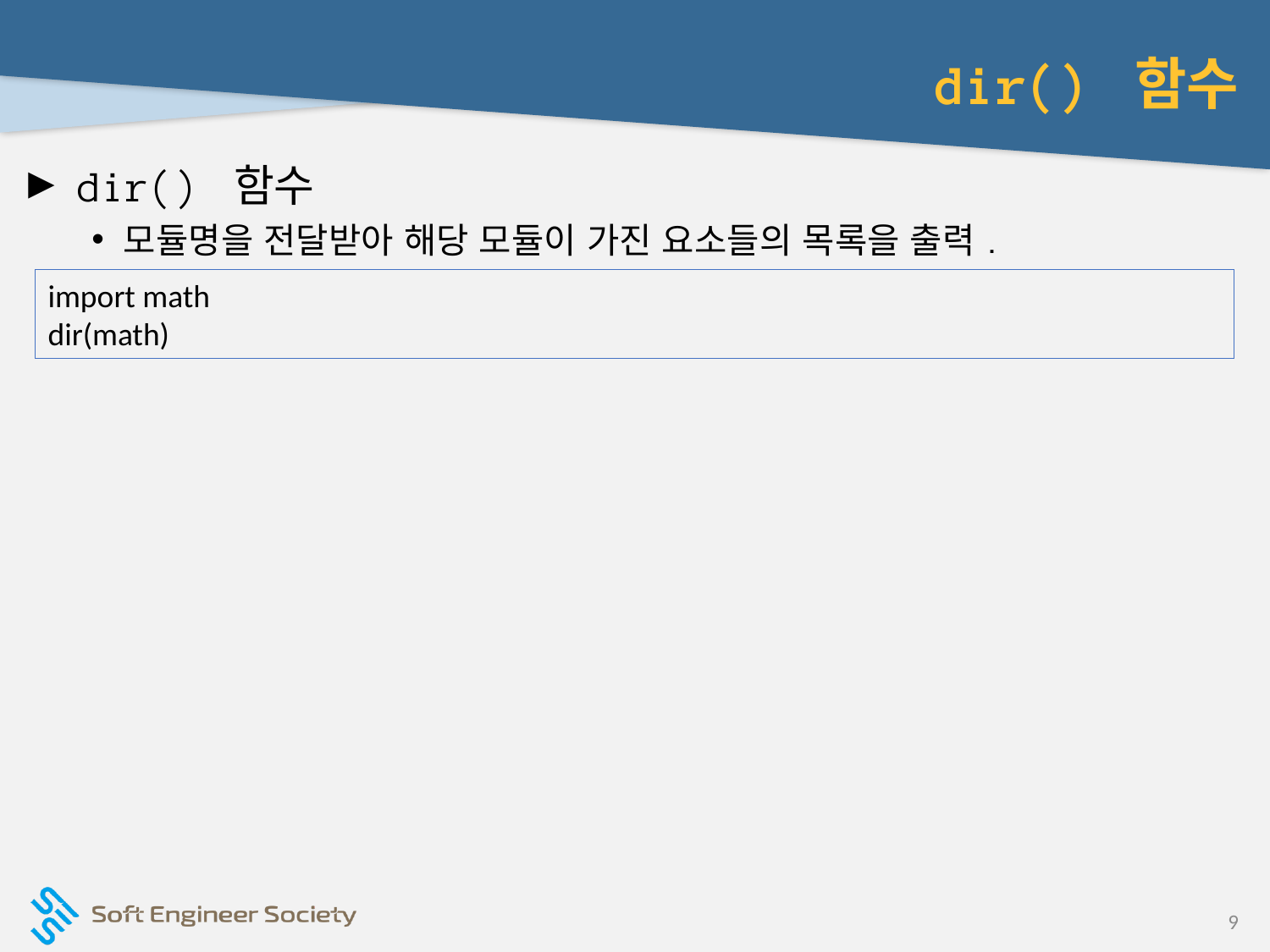

# dir() 함수
dir() 함수
모듈명을 전달받아 해당 모듈이 가진 요소들의 목록을 출력.
import math
dir(math)
9